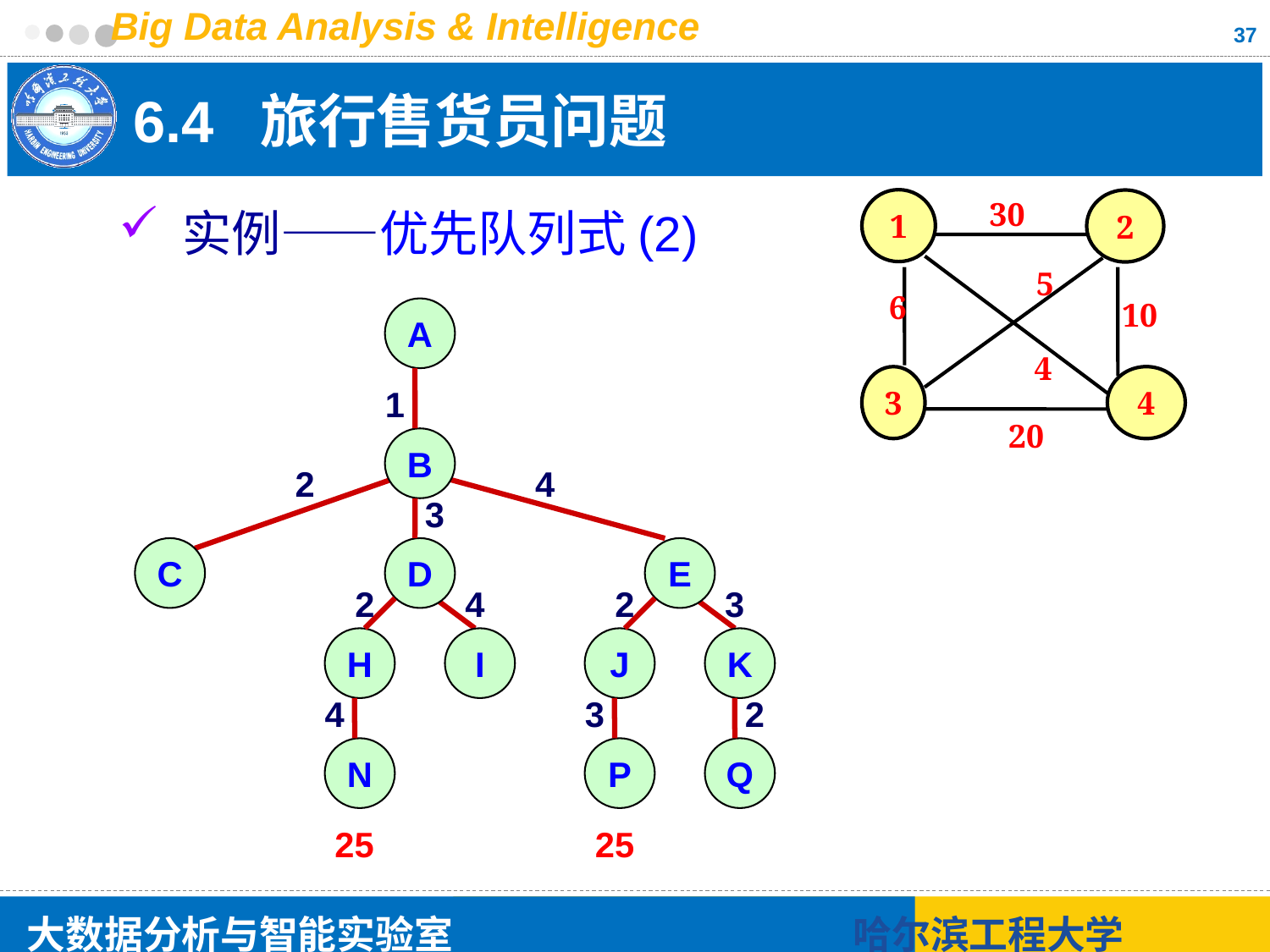

37
# 6.4  旅行售货员问题
30
1
2

5

6
10
4
3
4

20
实例——优先队列式(2)
A

1
B
2
4

3

C
D
E
2
4
2
3

H
I
J
K
4
3
2

N
P
Q
25
25